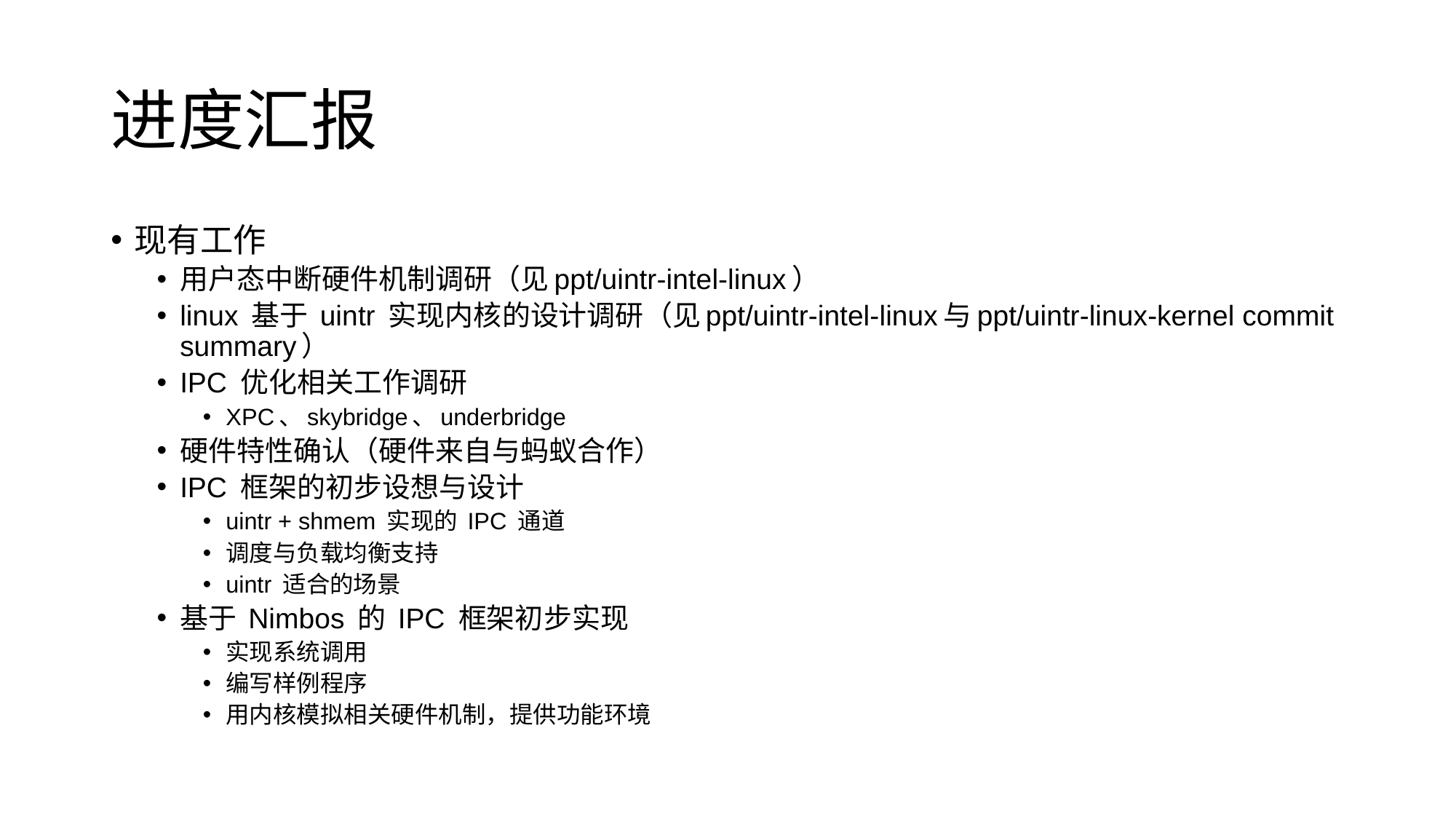

# 进度汇报
现有工作
用户态中断硬件机制调研（见ppt/uintr-intel-linux）
linux 基于 uintr 实现内核的设计调研（见ppt/uintr-intel-linux与ppt/uintr-linux-kernel commit summary）
IPC 优化相关工作调研
XPC、skybridge、underbridge
硬件特性确认（硬件来自与蚂蚁合作）
IPC 框架的初步设想与设计
uintr + shmem 实现的 IPC 通道
调度与负载均衡支持
uintr 适合的场景
基于 Nimbos 的 IPC 框架初步实现
实现系统调用
编写样例程序
用内核模拟相关硬件机制，提供功能环境